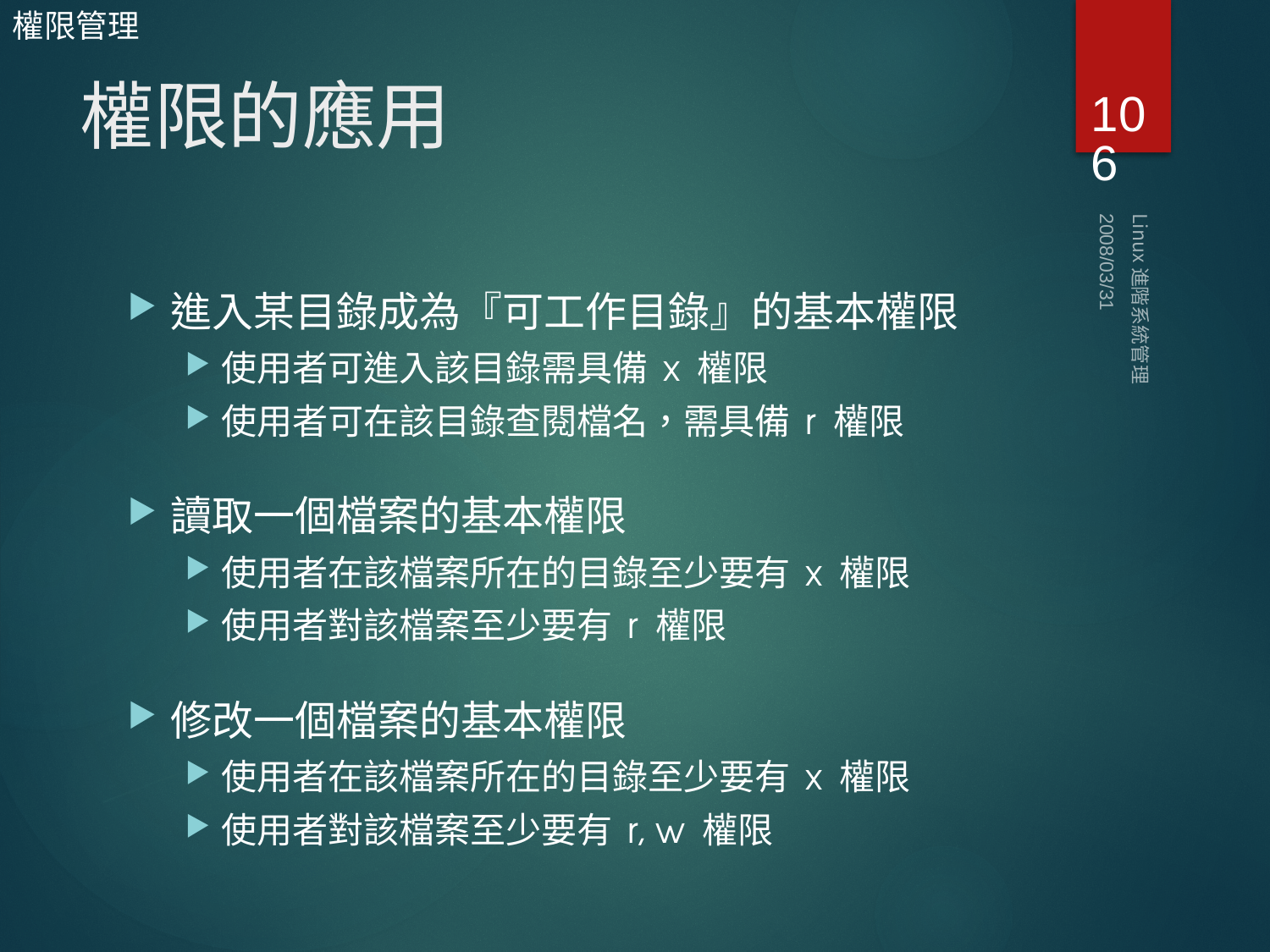

權限管理
106
# 權限的應用
2008/03/31
進入某目錄成為『可工作目錄』的基本權限
使用者可進入該目錄需具備 x 權限
使用者可在該目錄查閱檔名，需具備 r 權限

讀取一個檔案的基本權限
使用者在該檔案所在的目錄至少要有 x 權限
使用者對該檔案至少要有 r 權限

修改一個檔案的基本權限
使用者在該檔案所在的目錄至少要有 x 權限
使用者對該檔案至少要有 r, w 權限
Linux 進階系統管理